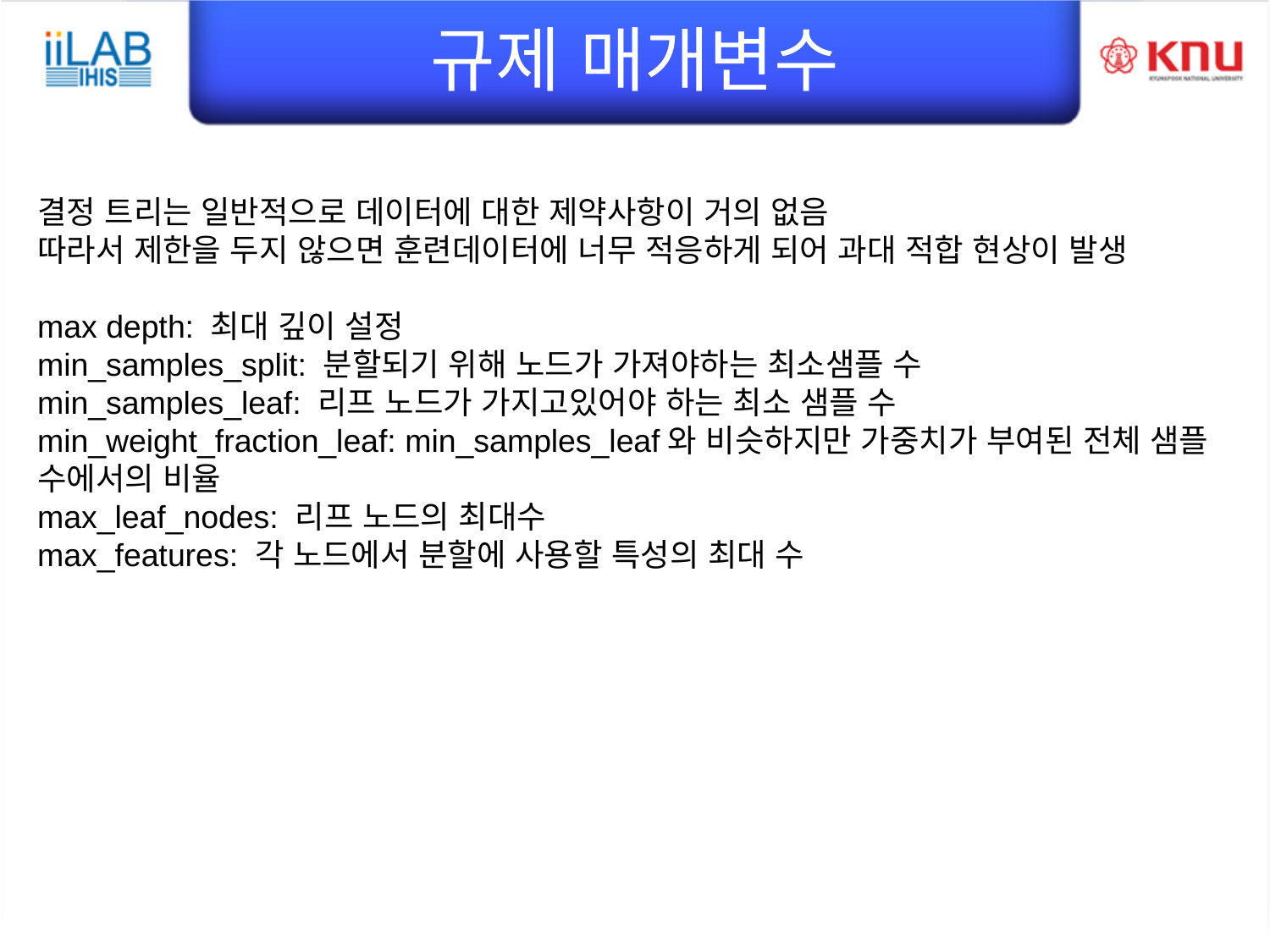

# 규제 매개변수
결정 트리는 일반적으로 데이터에 대한 제약사항이 거의 없음
따라서 제한을 두지 않으면 훈련데이터에 너무 적응하게 되어 과대 적합 현상이 발생

max depth: 최대 깊이 설정
min_samples_split: 분할되기 위해 노드가 가져야하는 최소샘플 수
min_samples_leaf: 리프 노드가 가지고있어야 하는 최소 샘플 수
min_weight_fraction_leaf: min_samples_leaf와 비슷하지만 가중치가 부여된 전체 샘플 수에서의 비율
max_leaf_nodes: 리프 노드의 최대수
max_features: 각 노드에서 분할에 사용할 특성의 최대 수